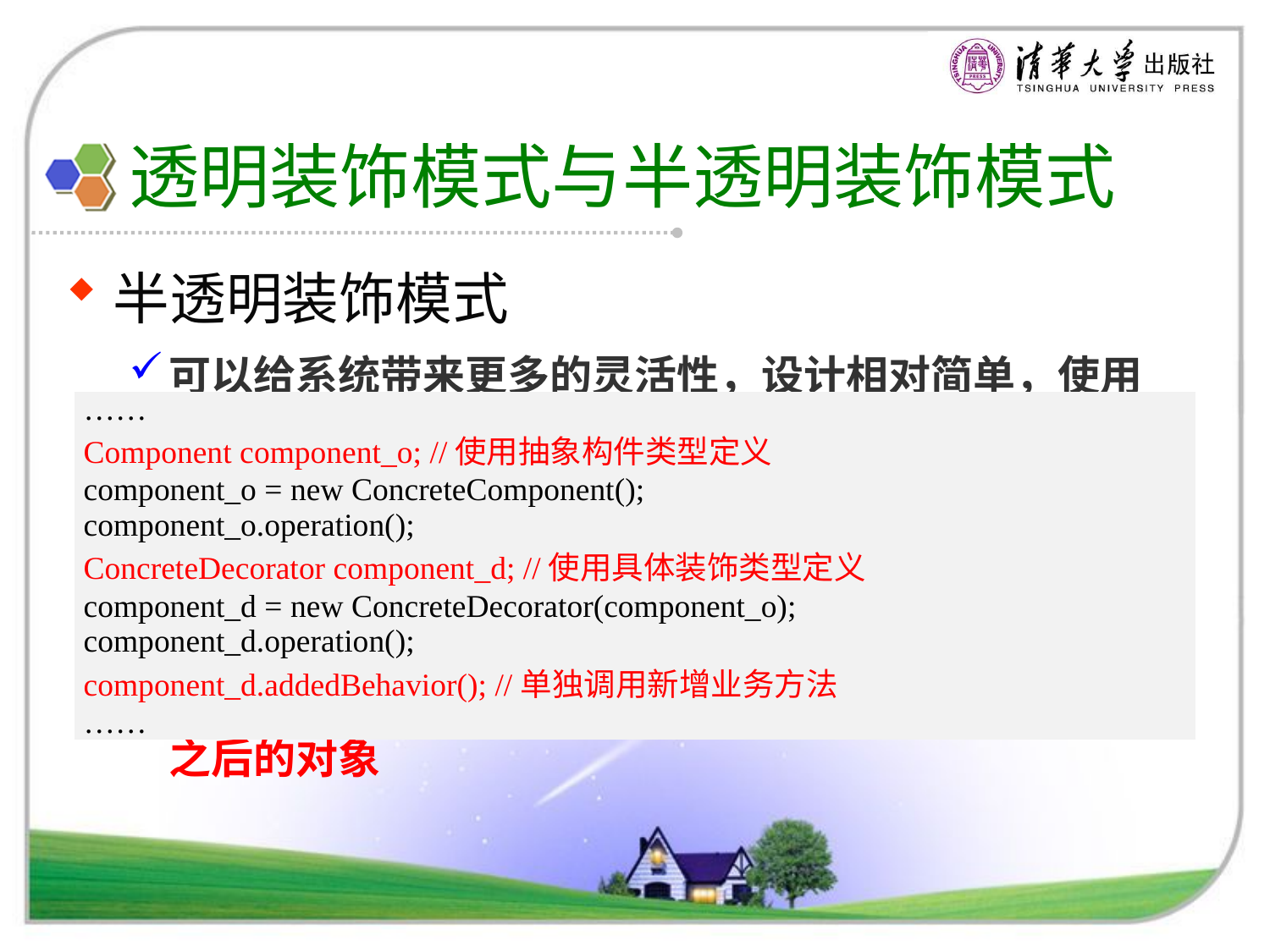

# 透明装饰模式与半透明装饰模式
半透明装饰模式
可以给系统带来更多的灵活性，设计相对简单，使用起来也非常方便
客户端使用具体装饰类型来定义装饰后的对象，因此可以单独调用addedBehavior()方法
最大的缺点在于不能实现对同一个对象的多次装饰，而且客户端需要有区别地对待装饰之前的对象和装饰之后的对象
| …… Component component\_o; //使用抽象构件类型定义 component\_o = new ConcreteComponent(); component\_o.operation(); ConcreteDecorator component\_d; //使用具体装饰类型定义 component\_d = new ConcreteDecorator(component\_o); component\_d.operation(); component\_d.addedBehavior(); //单独调用新增业务方法 …… |
| --- |